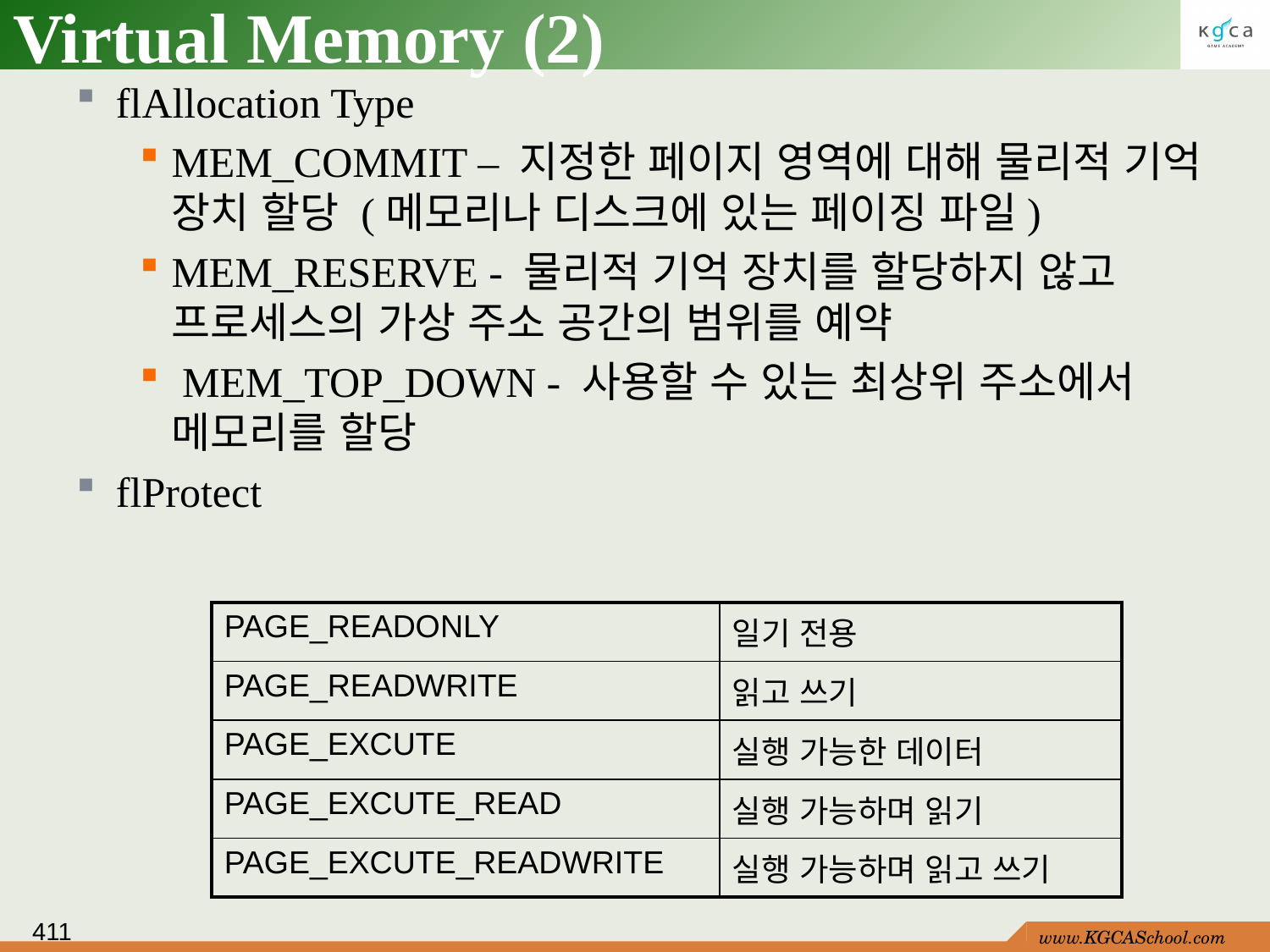

# Virtual Memory (2)
flAllocation Type
MEM_COMMIT – 지정한 페이지 영역에 대해 물리적 기억 장치 할당 (메모리나 디스크에 있는 페이징 파일)
MEM_RESERVE - 물리적 기억 장치를 할당하지 않고 프로세스의 가상 주소 공간의 범위를 예약
 MEM_TOP_DOWN - 사용할 수 있는 최상위 주소에서 메모리를 할당
flProtect

| PAGE\_READONLY | 일기 전용 |
| --- | --- |
| PAGE\_READWRITE | 읽고 쓰기 |
| PAGE\_EXCUTE | 실행 가능한 데이터 |
| PAGE\_EXCUTE\_READ | 실행 가능하며 읽기 |
| PAGE\_EXCUTE\_READWRITE | 실행 가능하며 읽고 쓰기 |
411